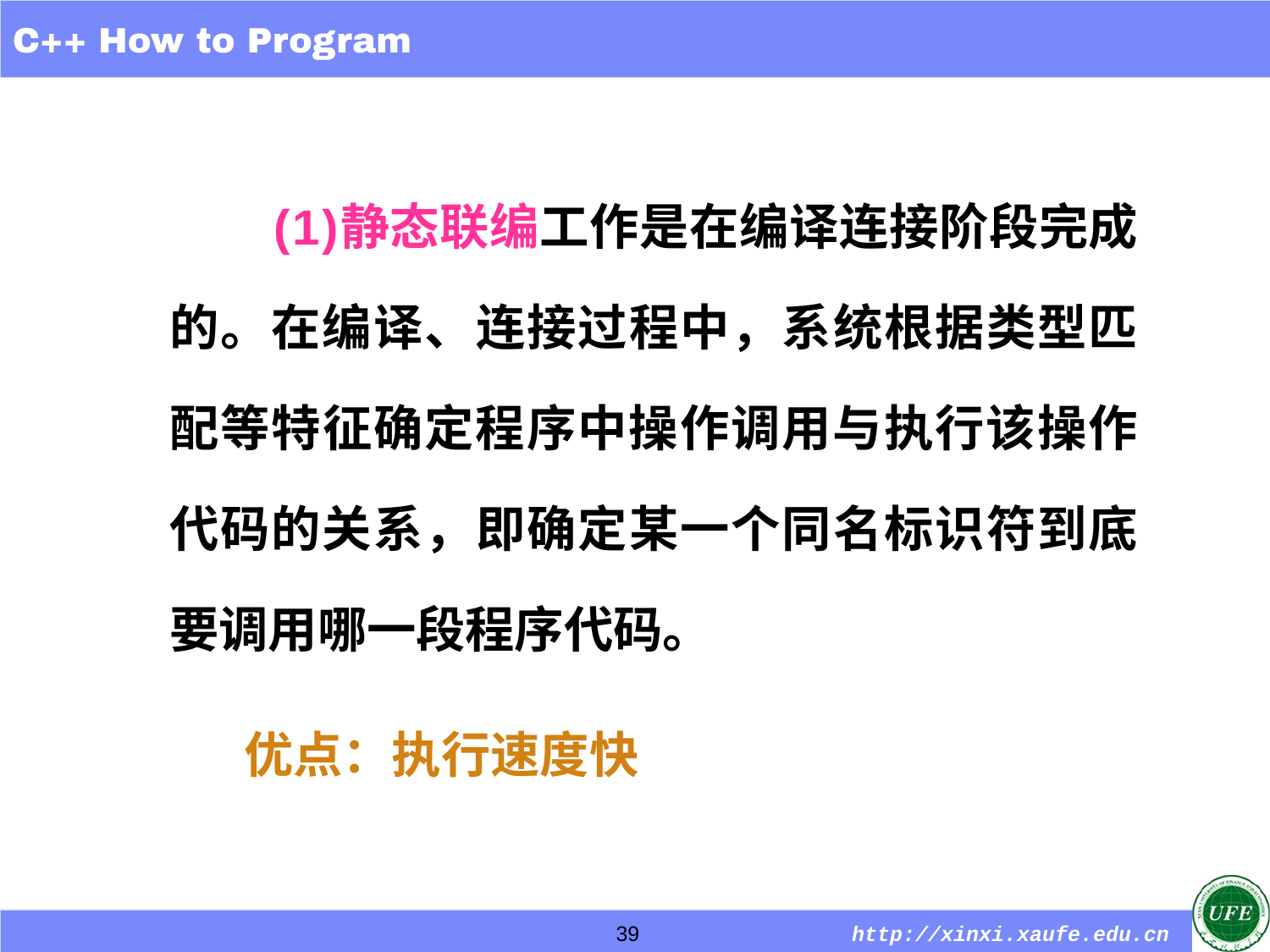

静态联编工作是在编译连接阶段完成的。在编译、连接过程中，系统根据类型匹配等特征确定程序中操作调用与执行该操作代码的关系，即确定某一个同名标识符到底要调用哪一段程序代码。
优点：执行速度快
39